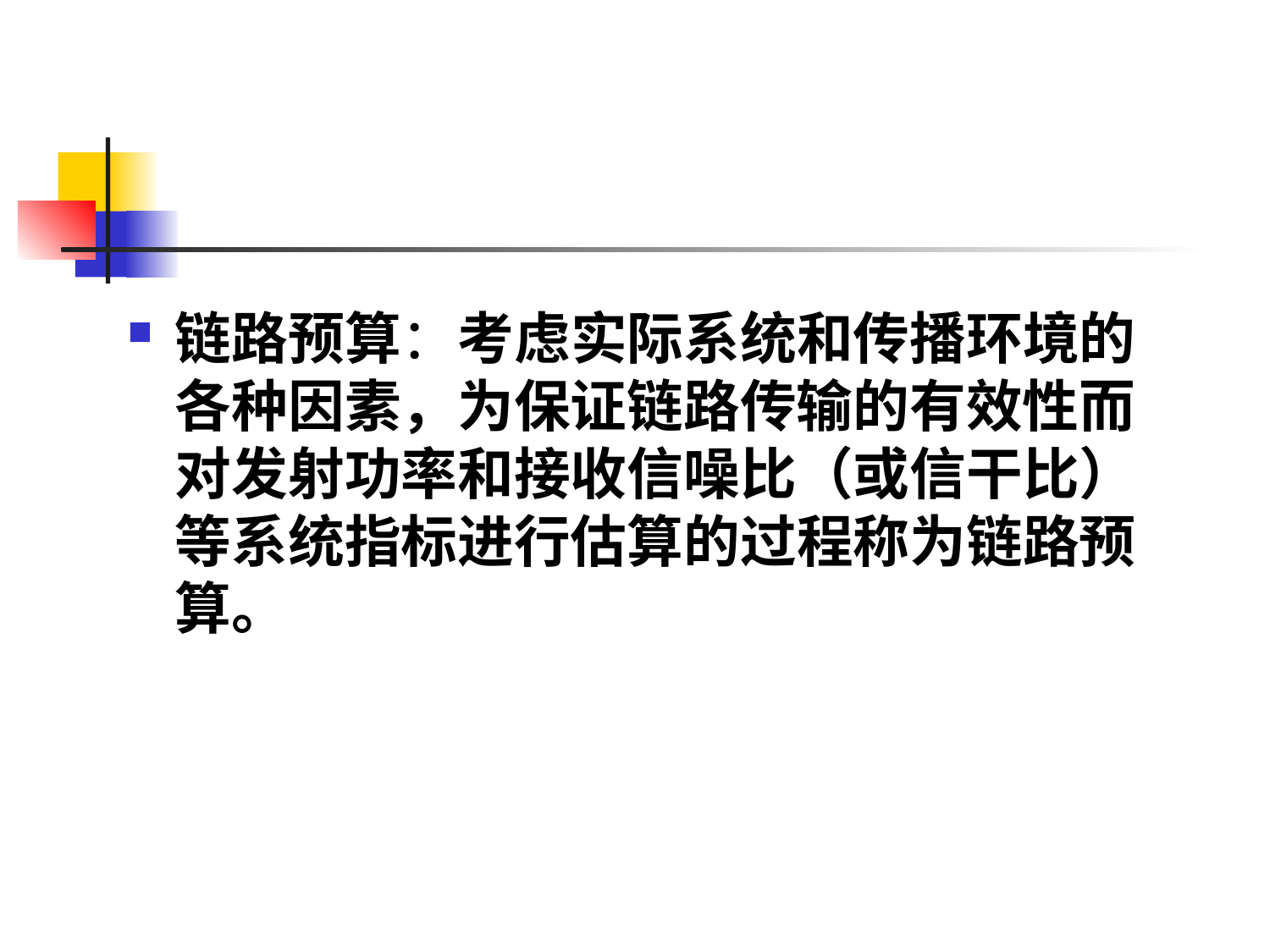

#
链路预算：考虑实际系统和传播环境的各种因素，为保证链路传输的有效性而对发射功率和接收信噪比（或信干比）等系统指标进行估算的过程称为链路预算。